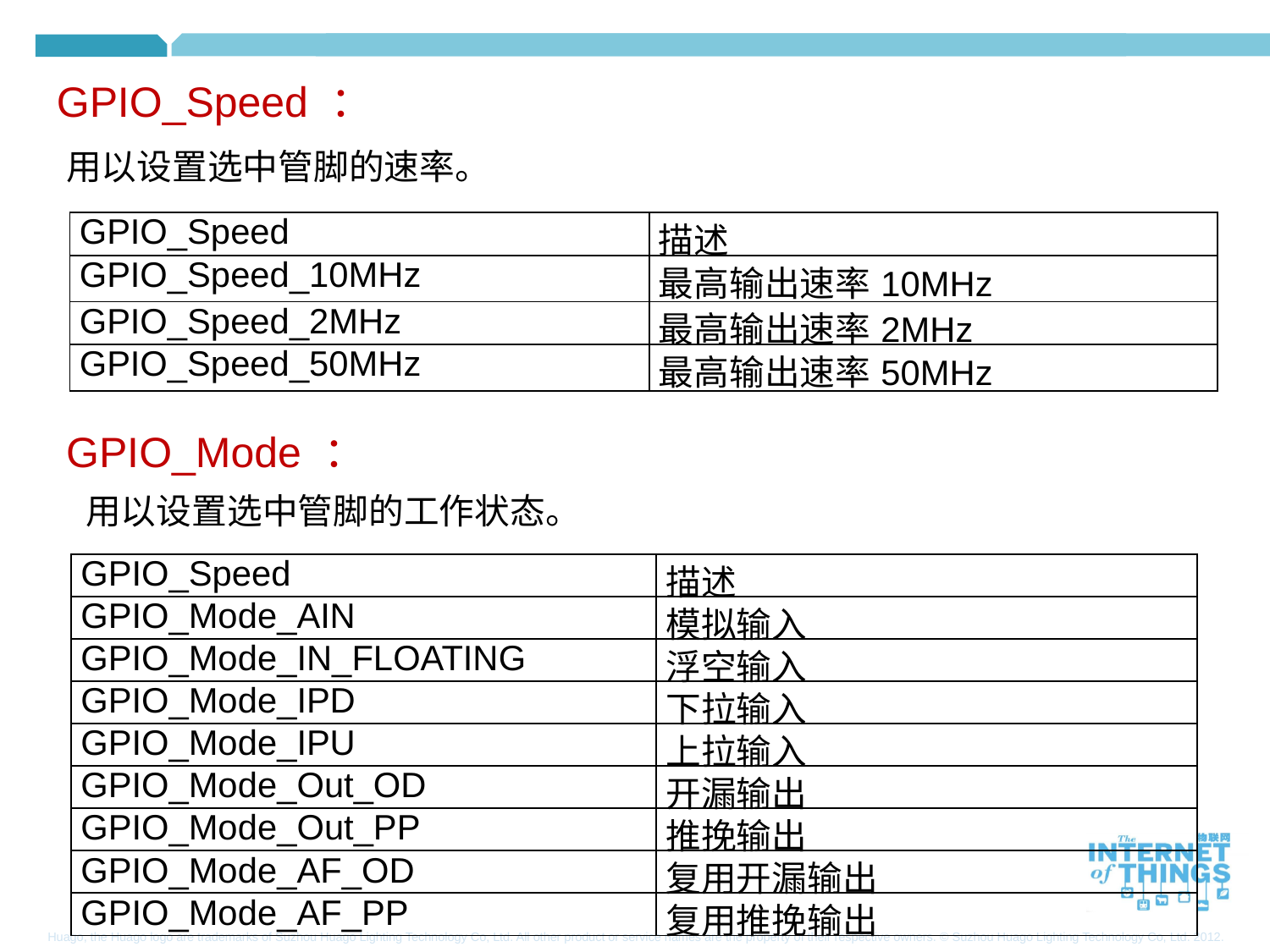

GPIO_Speed ：
用以设置选中管脚的速率。
| GPIO\_Speed | 描述 |
| --- | --- |
| GPIO\_Speed\_10MHz | 最高输出速率10MHz |
| GPIO\_Speed\_2MHz | 最高输出速率2MHz |
| GPIO\_Speed\_50MHz | 最高输出速率50MHz |
GPIO_Mode ：
用以设置选中管脚的工作状态。
| GPIO\_Speed | 描述 |
| --- | --- |
| GPIO\_Mode\_AIN | 模拟输入 |
| GPIO\_Mode\_IN\_FLOATING | 浮空输入 |
| GPIO\_Mode\_IPD | 下拉输入 |
| GPIO\_Mode\_IPU | 上拉输入 |
| GPIO\_Mode\_Out\_OD | 开漏输出 |
| GPIO\_Mode\_Out\_PP | 推挽输出 |
| GPIO\_Mode\_AF\_OD | 复用开漏输出 |
| GPIO\_Mode\_AF\_PP | 复用推挽输出 |